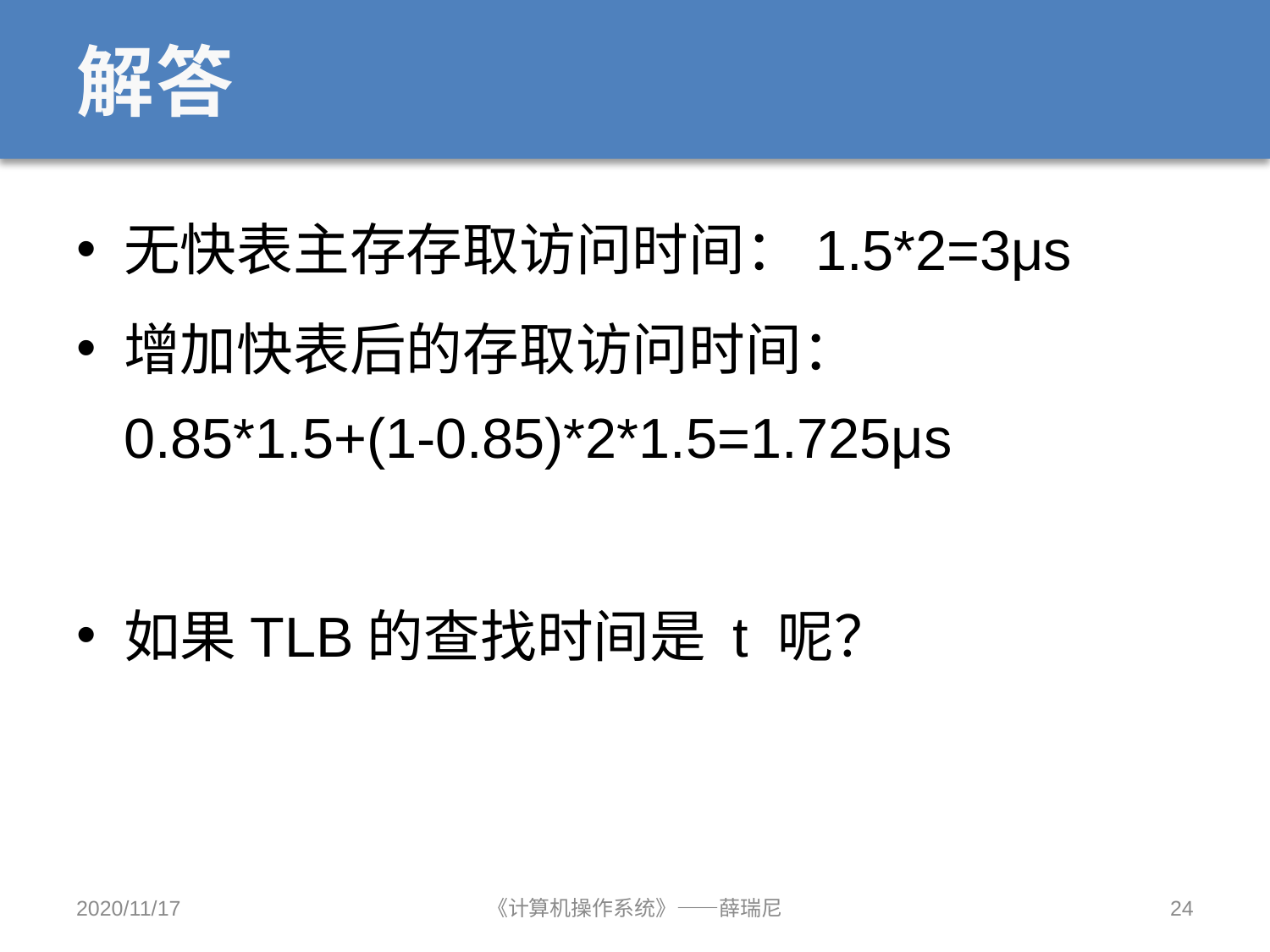

# 解答
无快表主存存取访问时间：1.5*2=3μs
增加快表后的存取访问时间：
0.85*1.5+(1-0.85)*2*1.5=1.725μs

如果TLB的查找时间是 t 呢？
2020/11/17
《计算机操作系统》——薛瑞尼
24